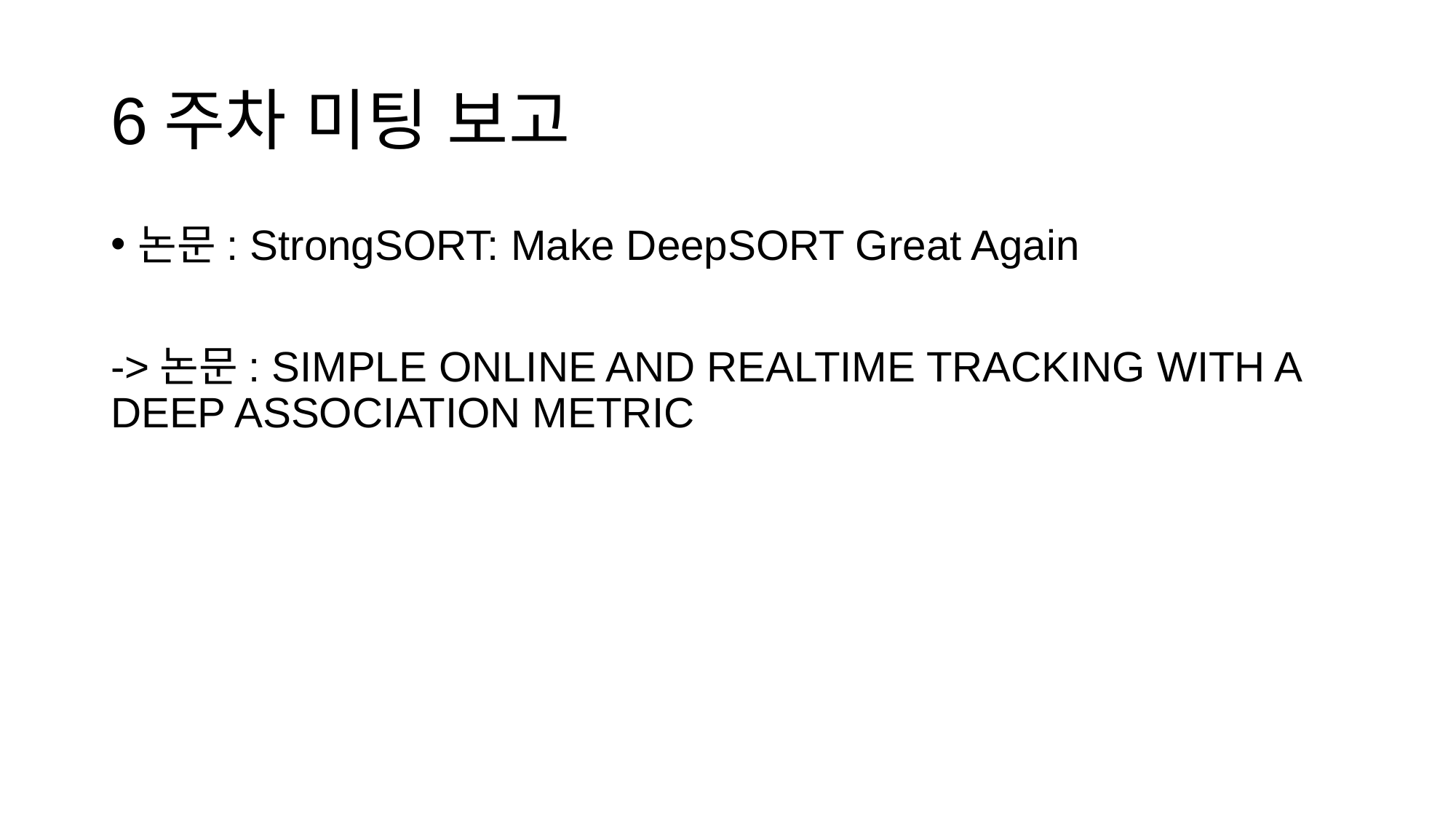

# 6주차 미팅 보고
논문: StrongSORT: Make DeepSORT Great Again

->논문: SIMPLE ONLINE AND REALTIME TRACKING WITH A DEEP ASSOCIATION METRIC